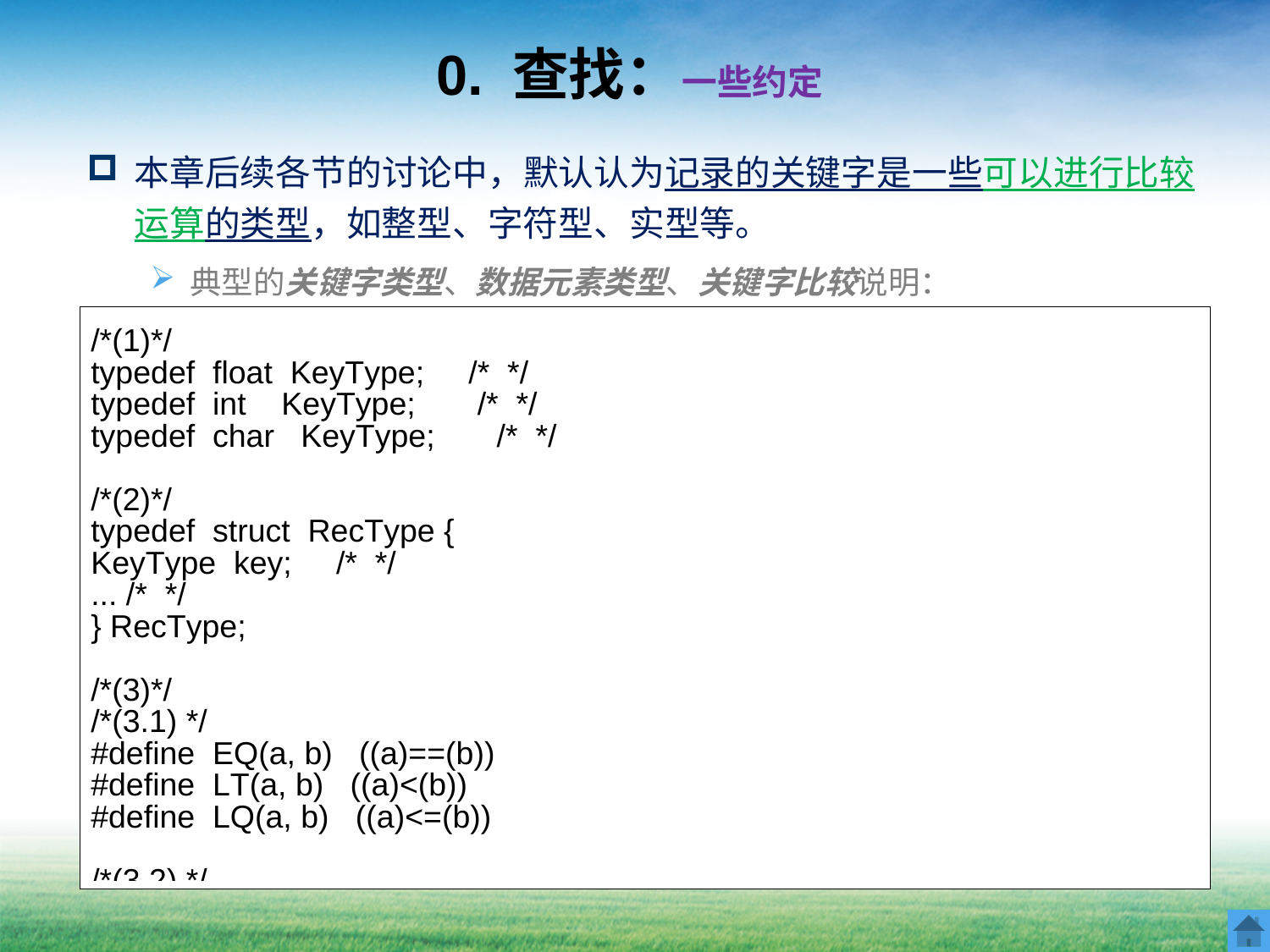

# 0. 查找：一些约定
本章后续各节的讨论中，默认认为记录的关键字是一些可以进行比较运算的类型，如整型、字符型、实型等。
典型的关键字类型、数据元素类型、关键字比较说明：